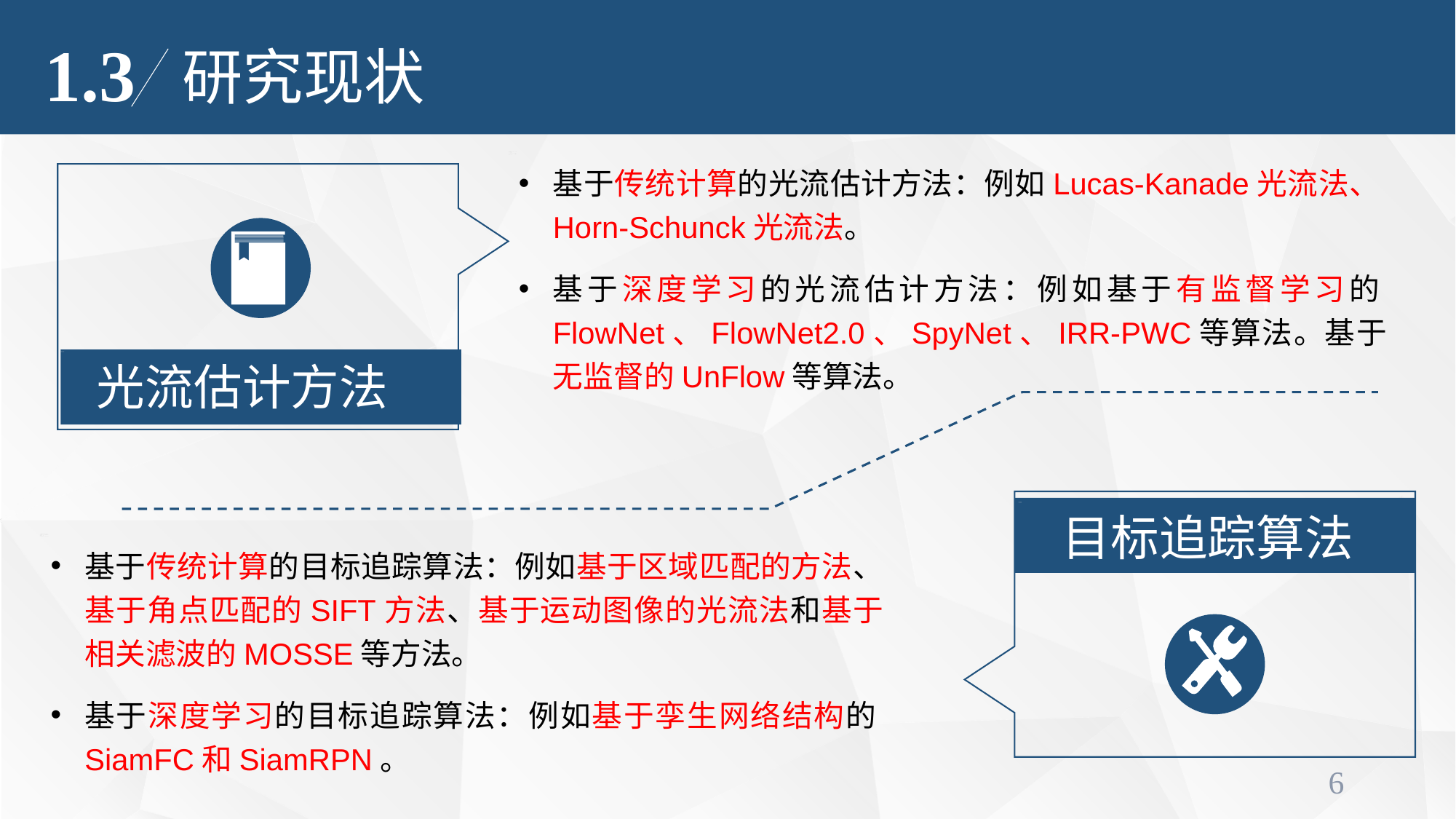

1.3
研究现状

基于传统计算的光流估计方法：例如Lucas-Kanade光流法、Horn-Schunck光流法。
基于深度学习的光流估计方法：例如基于有监督学习的FlowNet、FlowNet2.0、SpyNet、IRR-PWC等算法。基于无监督的UnFlow等算法。

光流估计方法

目标追踪算法
基于传统计算的目标追踪算法：例如基于区域匹配的方法、基于角点匹配的SIFT方法、基于运动图像的光流法和基于相关滤波的MOSSE等方法。
基于深度学习的目标追踪算法：例如基于孪生网络结构的SiamFC和SiamRPN。

6